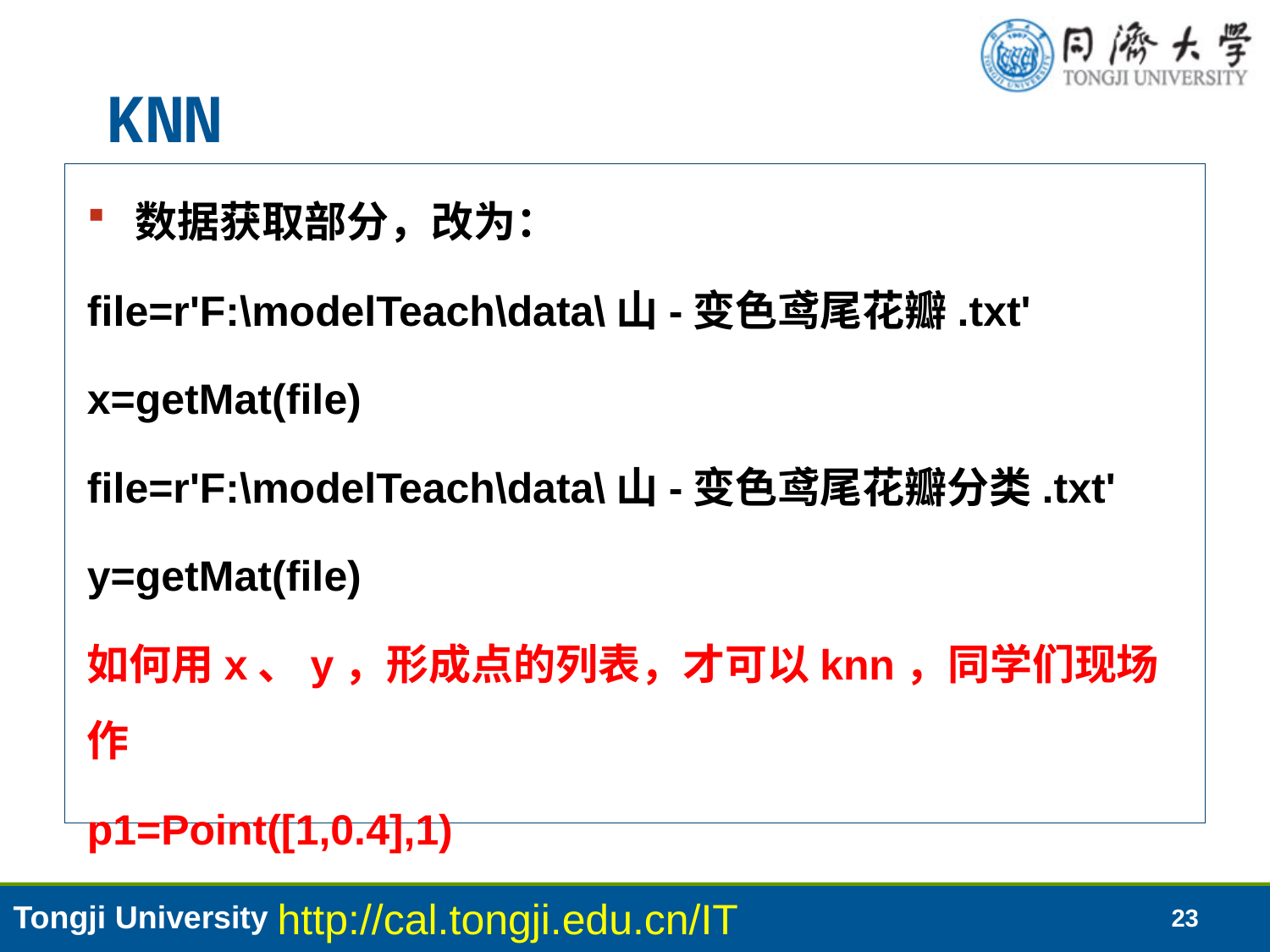

# KNN
数据获取部分，改为：
file=r'F:\modelTeach\data\山-变色鸢尾花瓣.txt'
x=getMat(file)
file=r'F:\modelTeach\data\山-变色鸢尾花瓣分类.txt'
y=getMat(file)
如何用x、y，形成点的列表，才可以knn，同学们现场作
p1=Point([1,0.4],1)